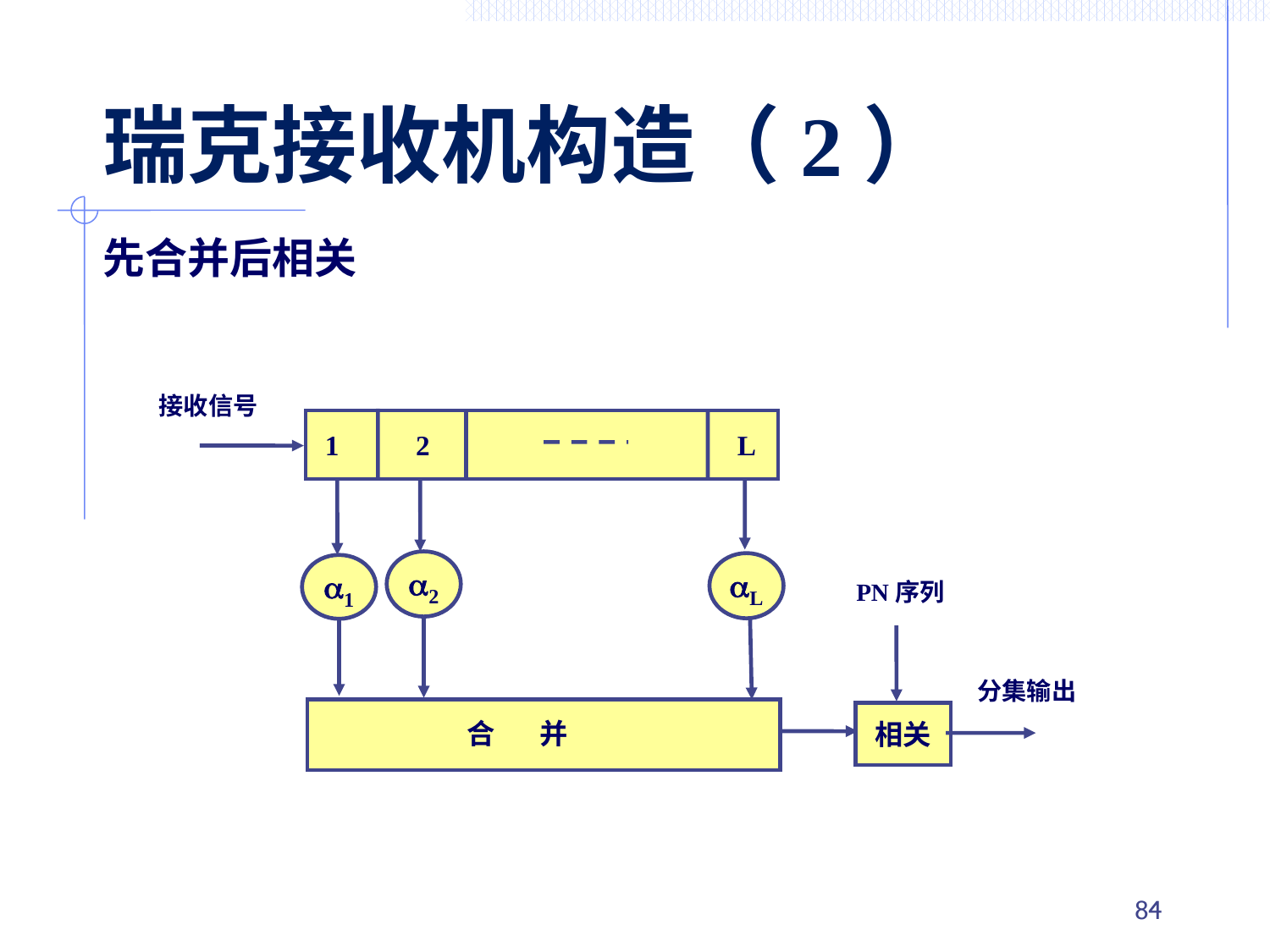

瑞克接收机构造（2）

先合并后相关
接收信号

 1           2                                            L

α2
αL
α1
PN序列

分集输出

相关
合       并

84